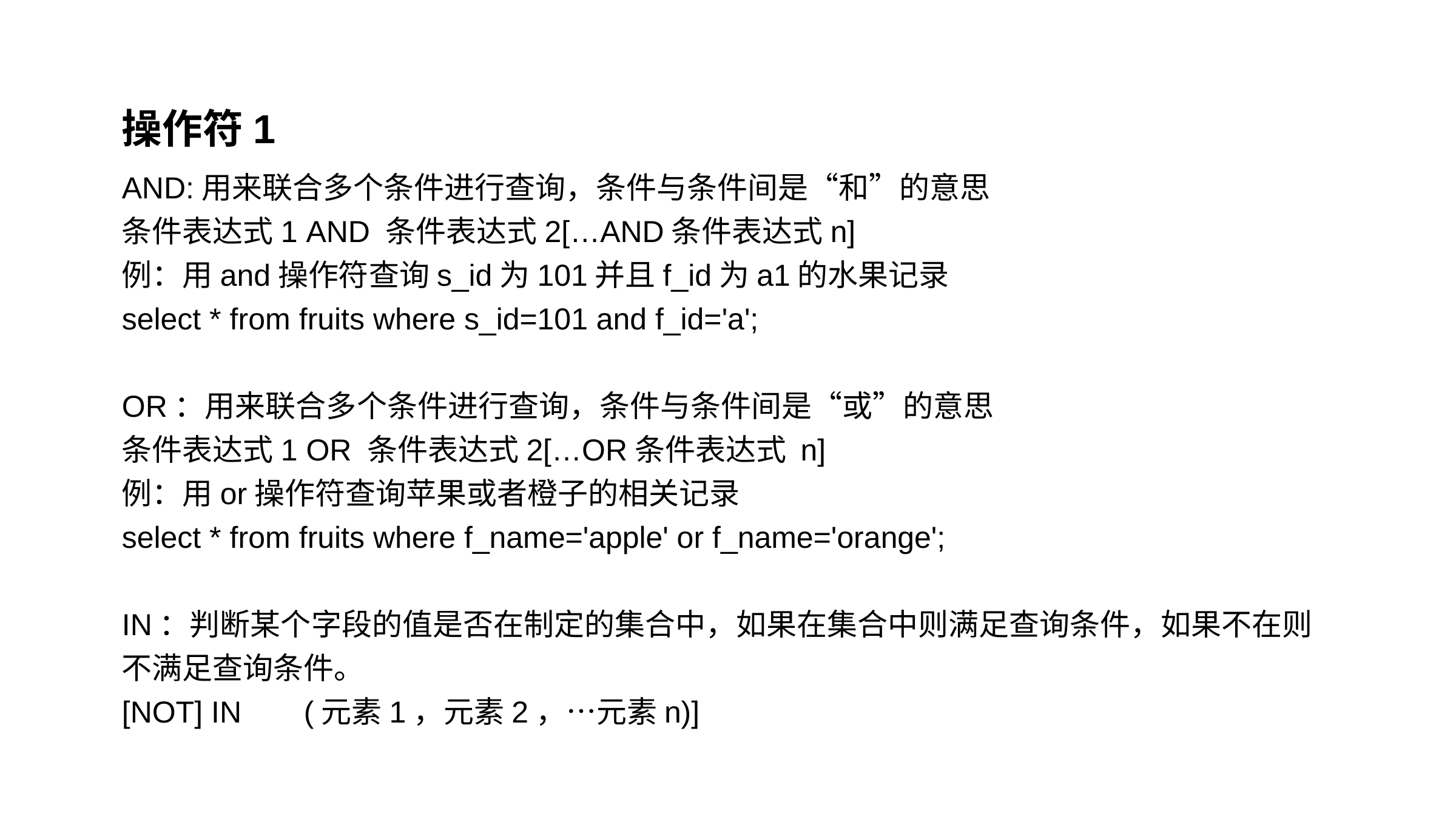

#
操作符1
AND:用来联合多个条件进行查询，条件与条件间是“和”的意思
条件表达式1 AND 条件表达式2[…AND条件表达式n]
例：用and操作符查询s_id为101并且f_id为a1的水果记录
select * from fruits where s_id=101 and f_id='a';

OR：用来联合多个条件进行查询，条件与条件间是“或”的意思
条件表达式1 OR 条件表达式2[…OR条件表达式 n]
例：用or操作符查询苹果或者橙子的相关记录
select * from fruits where f_name='apple' or f_name='orange';

IN：判断某个字段的值是否在制定的集合中，如果在集合中则满足查询条件，如果不在则不满足查询条件。
[NOT] IN	(元素1，元素2，…元素n)]